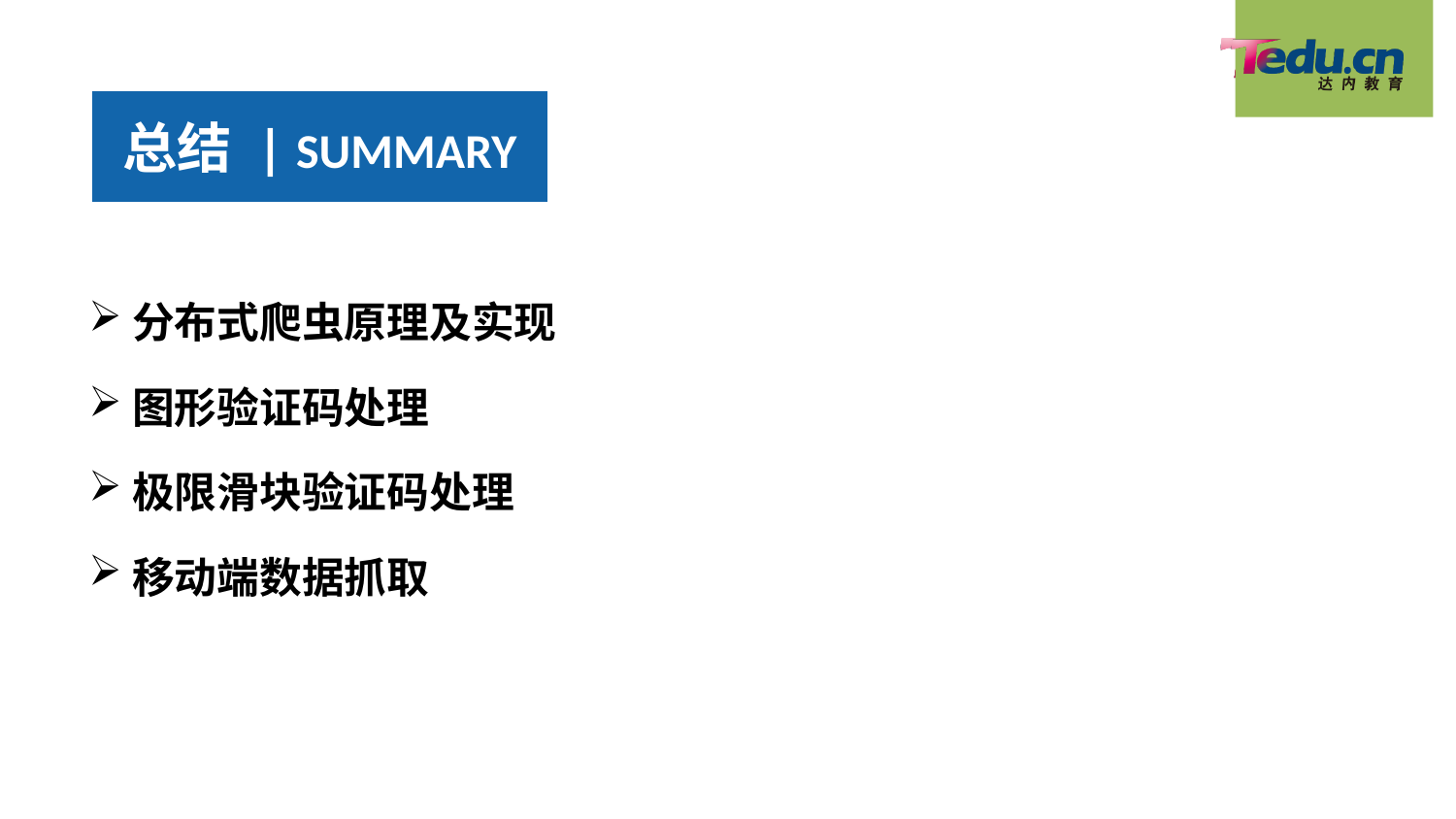

分布式爬虫原理及实现
图形验证码处理
极限滑块验证码处理
移动端数据抓取